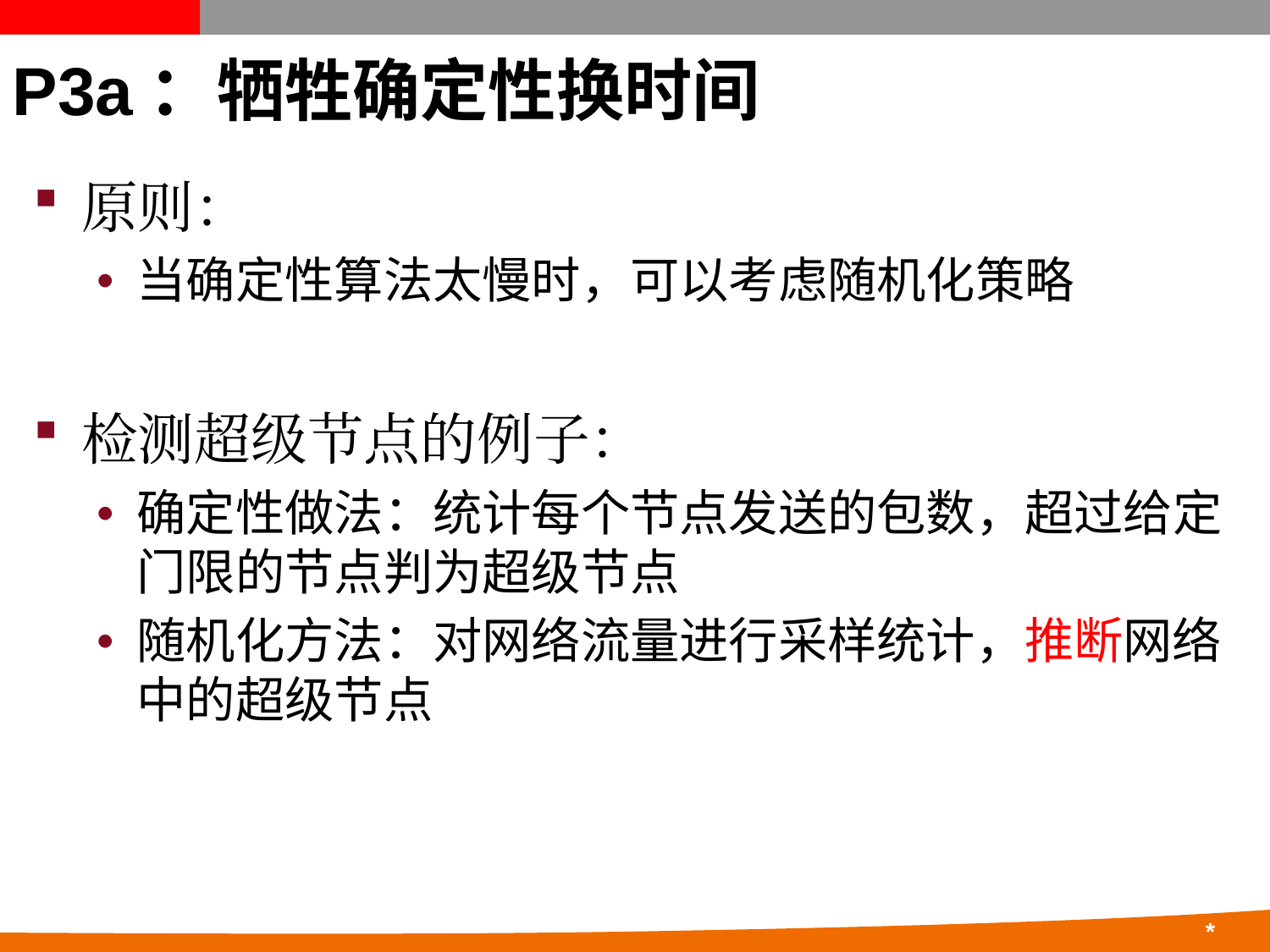

# P3a：牺牲确定性换时间
原则：
当确定性算法太慢时，可以考虑随机化策略

检测超级节点的例子：
确定性做法：统计每个节点发送的包数，超过给定门限的节点判为超级节点
随机化方法：对网络流量进行采样统计，推断网络中的超级节点